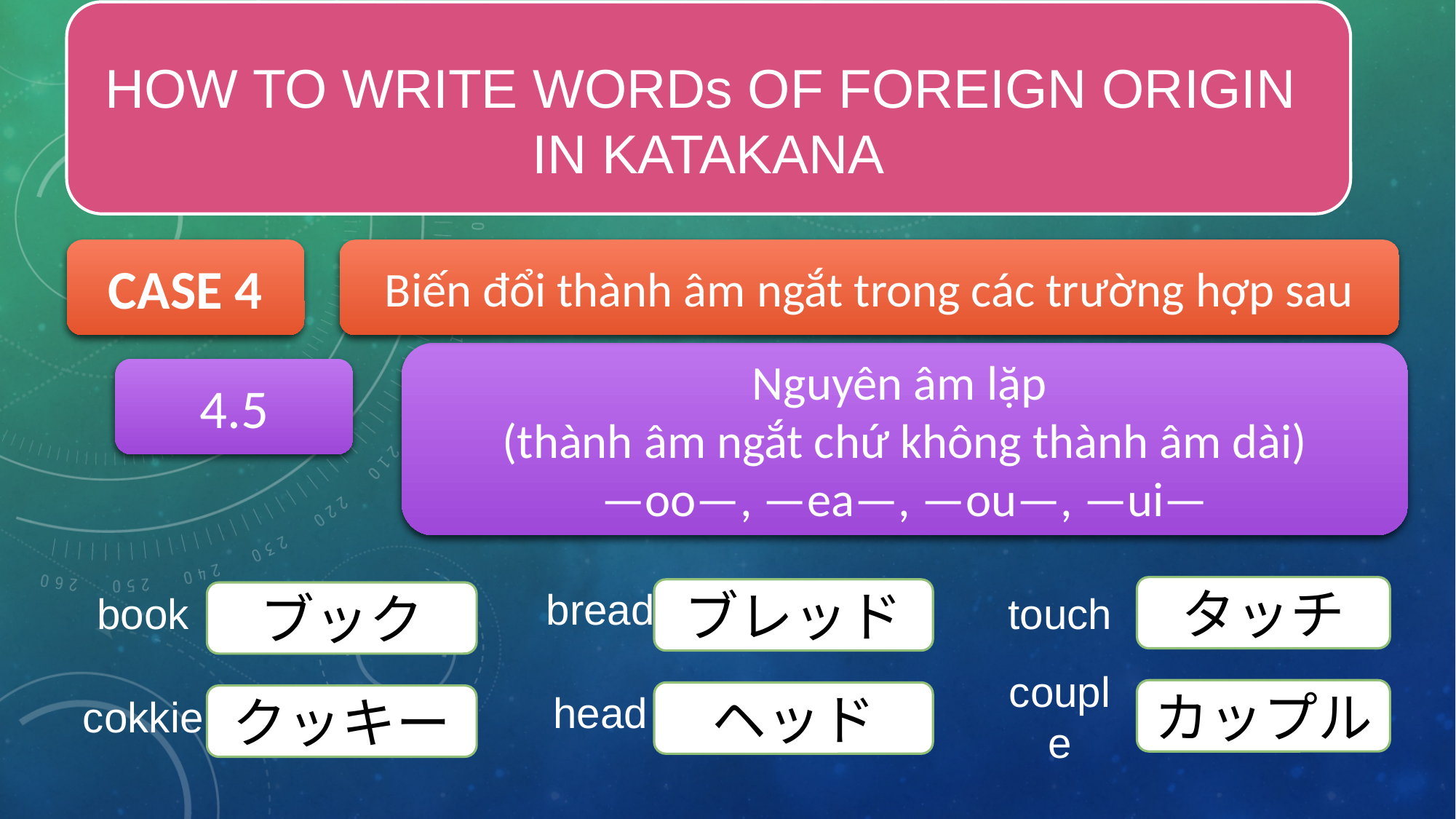

HOW TO WRITE WORDs OF FOREIGN ORIGIN
IN KATAKANA

CASE 4
Biến đổi thành âm ngắt trong các trường hợp sau
Nguyên âm lặp
(thành âm ngắt chứ không thành âm dài)
—oo—, —ea—, —ou—, —ui—
4.5
bread
book
touch
タッチ
ブレッド
ブック
head
cokkie
couple
カップル
ヘッド
クッキー